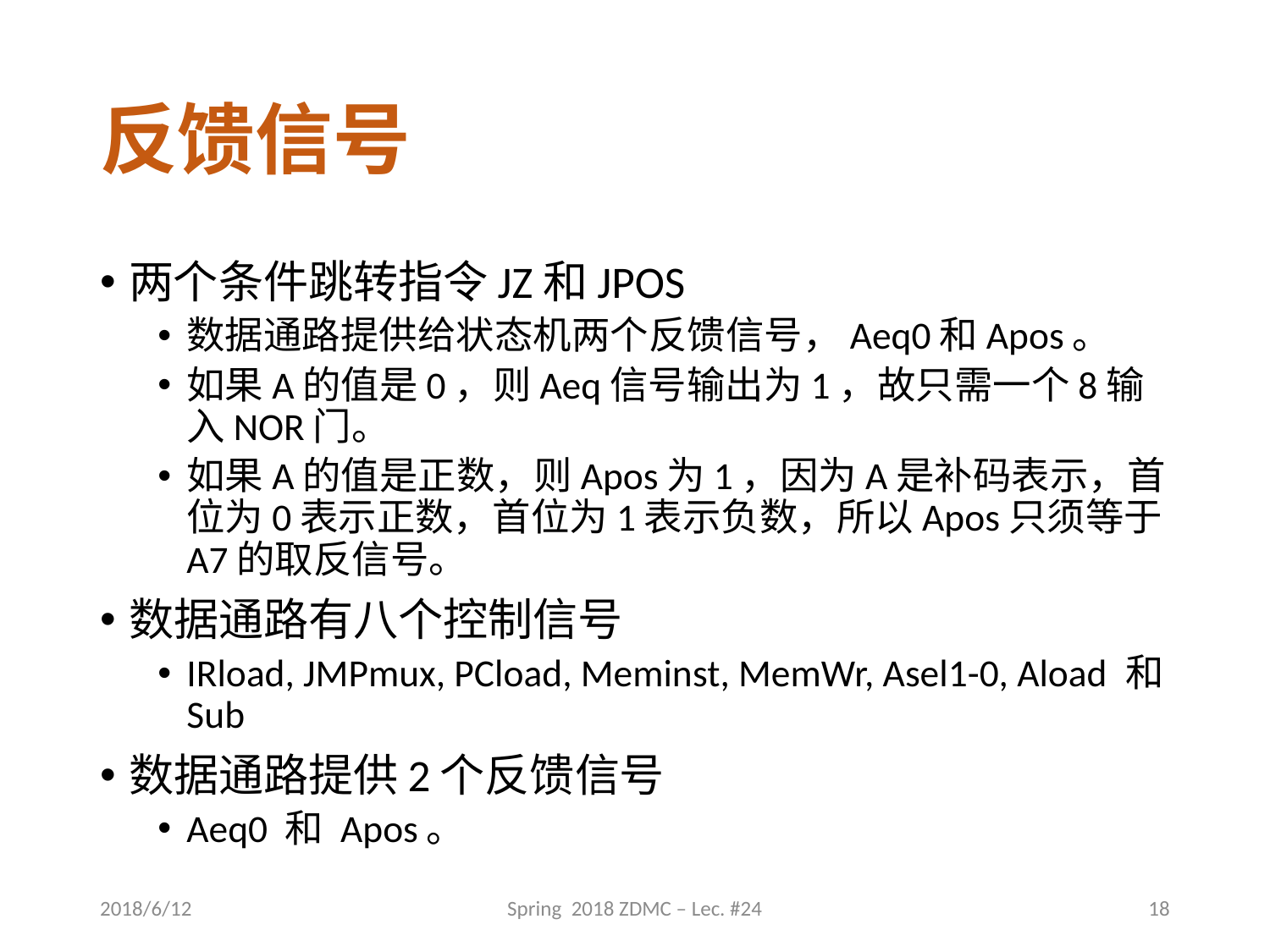

# 反馈信号
两个条件跳转指令JZ和JPOS
数据通路提供给状态机两个反馈信号，Aeq0和Apos。
如果A的值是0，则Aeq信号输出为1，故只需一个8输入NOR门。
如果A的值是正数，则Apos为1，因为A是补码表示，首位为0表示正数，首位为1表示负数，所以Apos只须等于A7的取反信号。
数据通路有八个控制信号
IRload, JMPmux, PCload, Meminst, MemWr, Asel1-0, Aload 和Sub
数据通路提供2个反馈信号
Aeq0 和 Apos。
2018/6/12
Spring  2018 ZDMC – Lec. #24
18